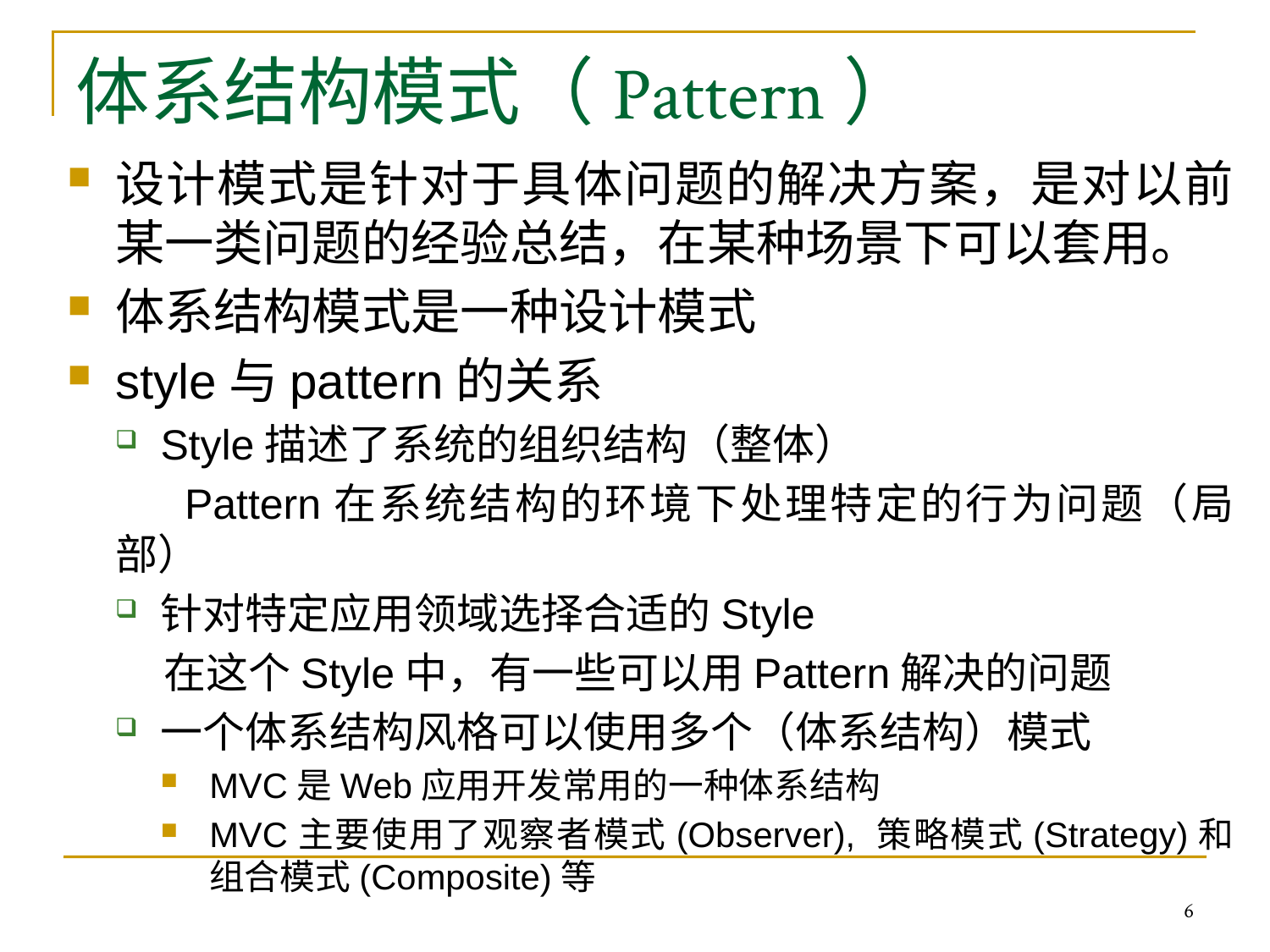

# 体系结构模式（Pattern）
设计模式是针对于具体问题的解决方案，是对以前某一类问题的经验总结，在某种场景下可以套用。
体系结构模式是一种设计模式
style与pattern的关系
Style描述了系统的组织结构（整体）
        Pattern在系统结构的环境下处理特定的行为问题（局部）
针对特定应用领域选择合适的Style
    在这个Style中，有一些可以用Pattern解决的问题
一个体系结构风格可以使用多个（体系结构）模式
MVC是Web应用开发常用的一种体系结构
MVC主要使用了观察者模式(Observer), 策略模式(Strategy)和组合模式(Composite)等

6